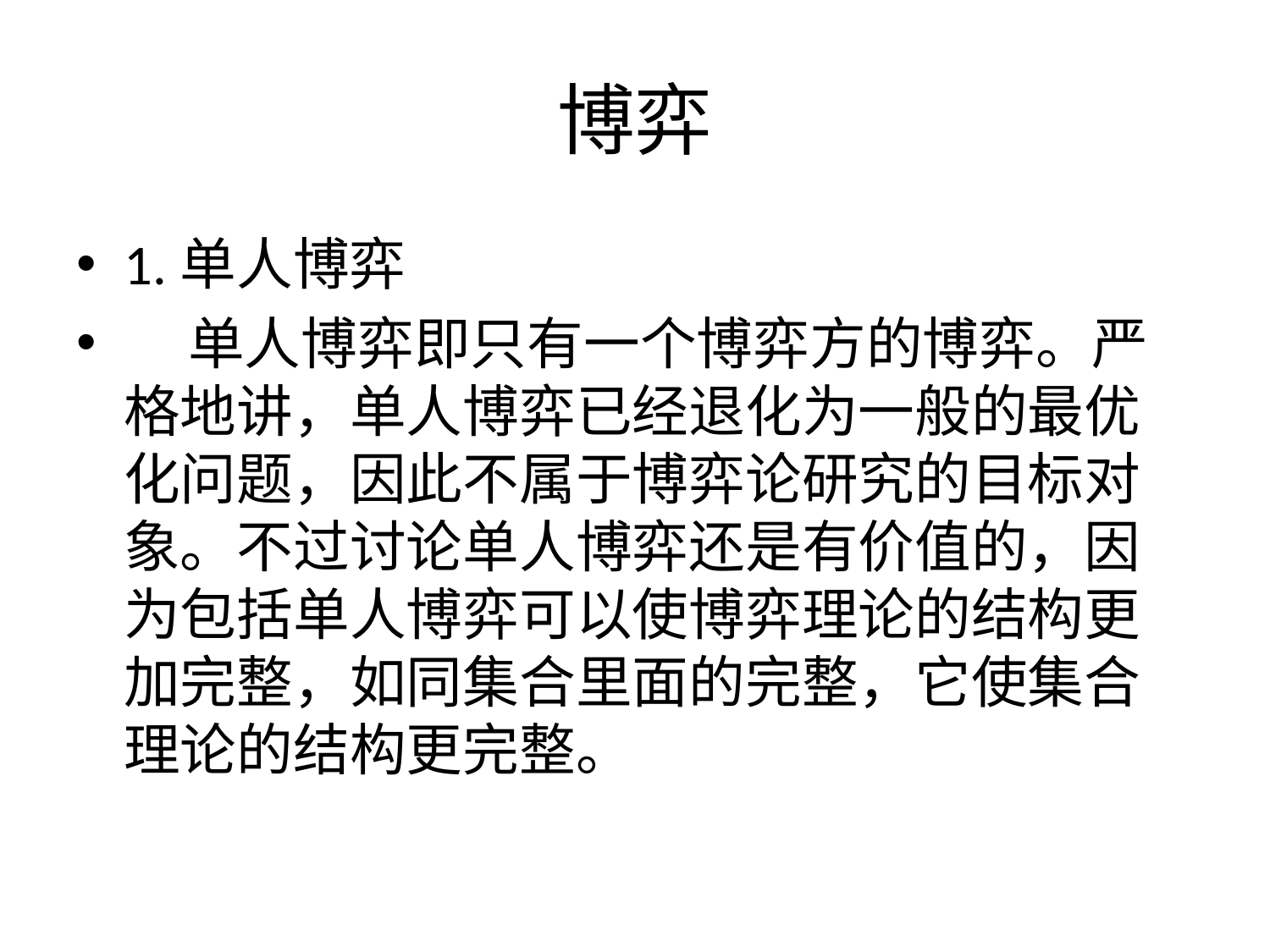

# 博弈
1.单人博弈
    单人博弈即只有一个博弈方的博弈。严格地讲，单人博弈已经退化为一般的最优化问题，因此不属于博弈论研究的目标对象。不过讨论单人博弈还是有价值的，因为包括单人博弈可以使博弈理论的结构更加完整，如同集合里面的完整，它使集合理论的结构更完整。